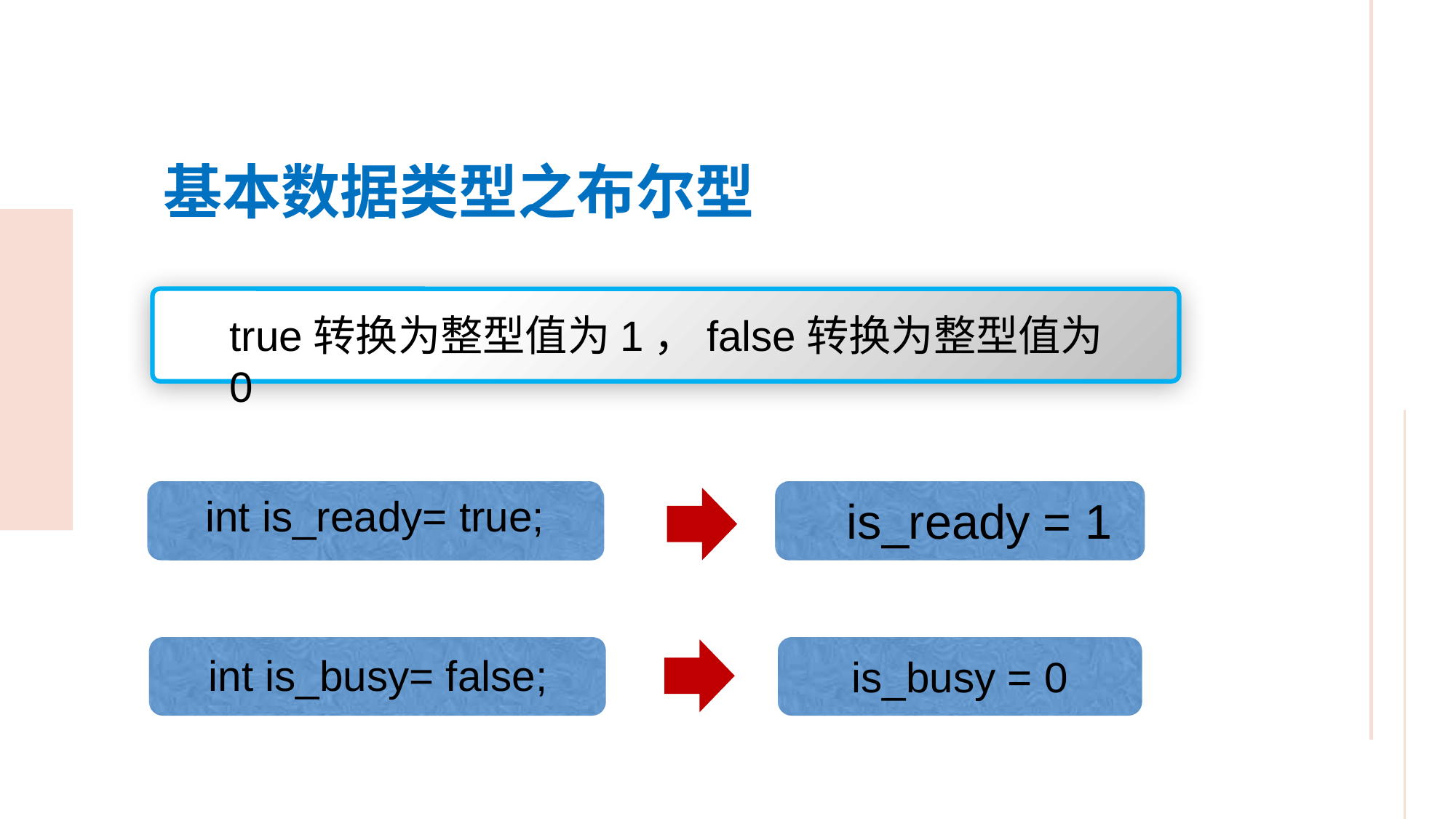

基本数据类型之布尔型

true转换为整型值为1，false转换为整型值为0

int is_ready= true;
is_ready = 1

int is_busy= false;

is_busy = 0